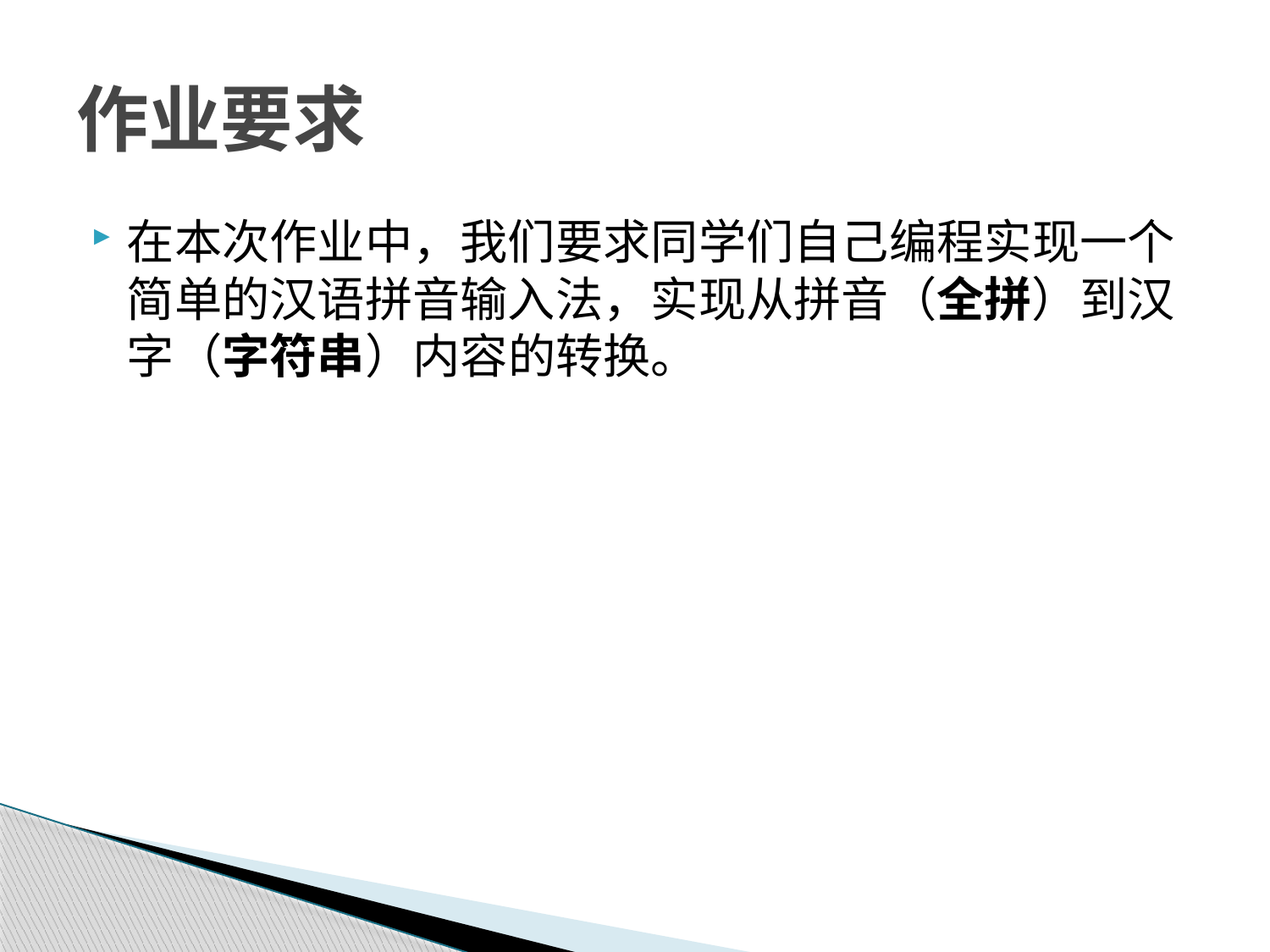

# 作业要求
在本次作业中，我们要求同学们自己编程实现一个简单的汉语拼音输入法，实现从拼音（全拼）到汉字（字符串）内容的转换。